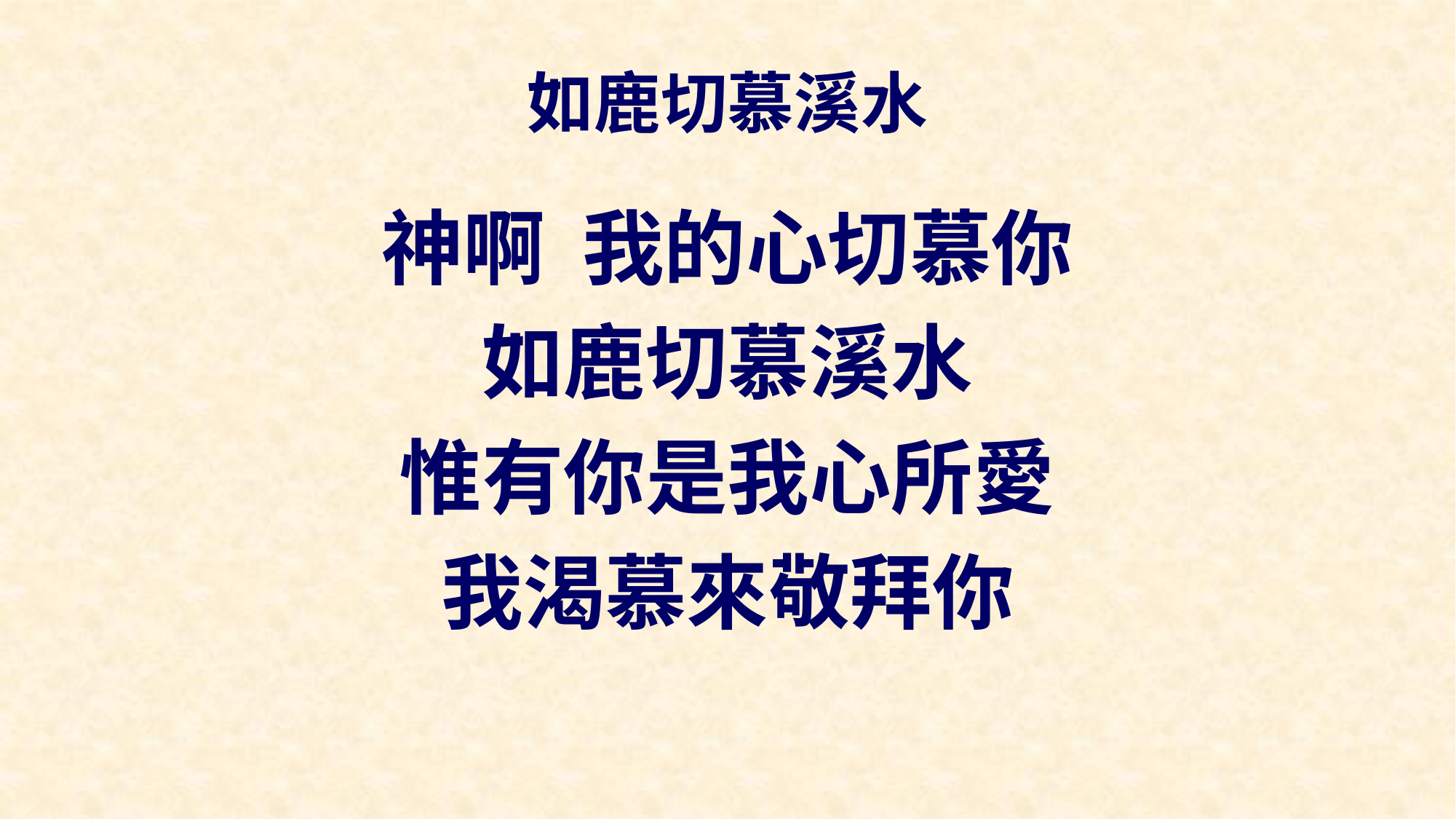

# 如鹿切慕溪水
神啊  我的心切慕你
如鹿切慕溪水
惟有你是我心所愛
我渴慕來敬拜你